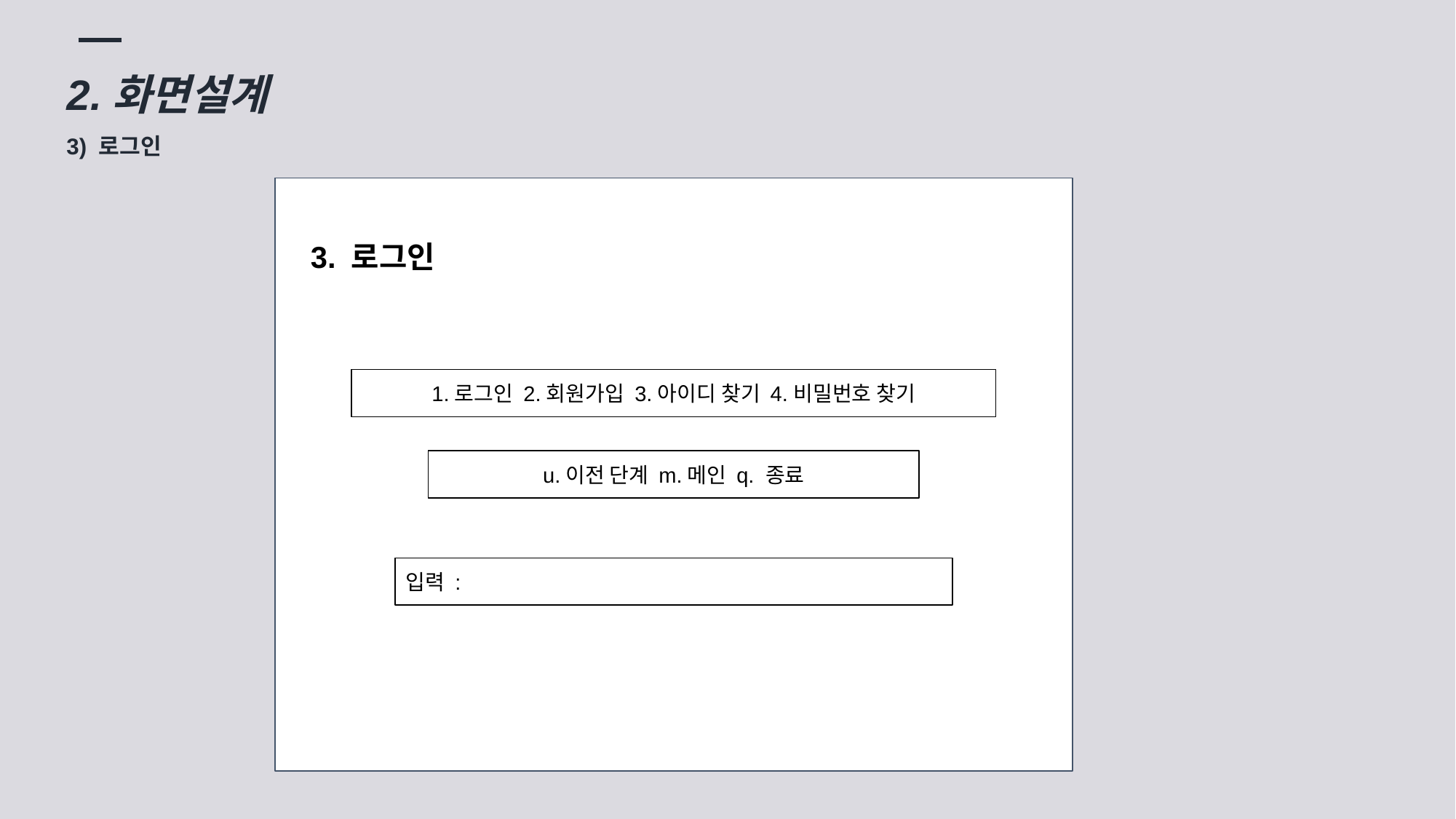

2.화면설계
3) 로그인

3. 로그인
1.로그인 2.회원가입 3.아이디 찾기 4.비밀번호 찾기
u.이전 단계 m.메인 q. 종료
입력 :